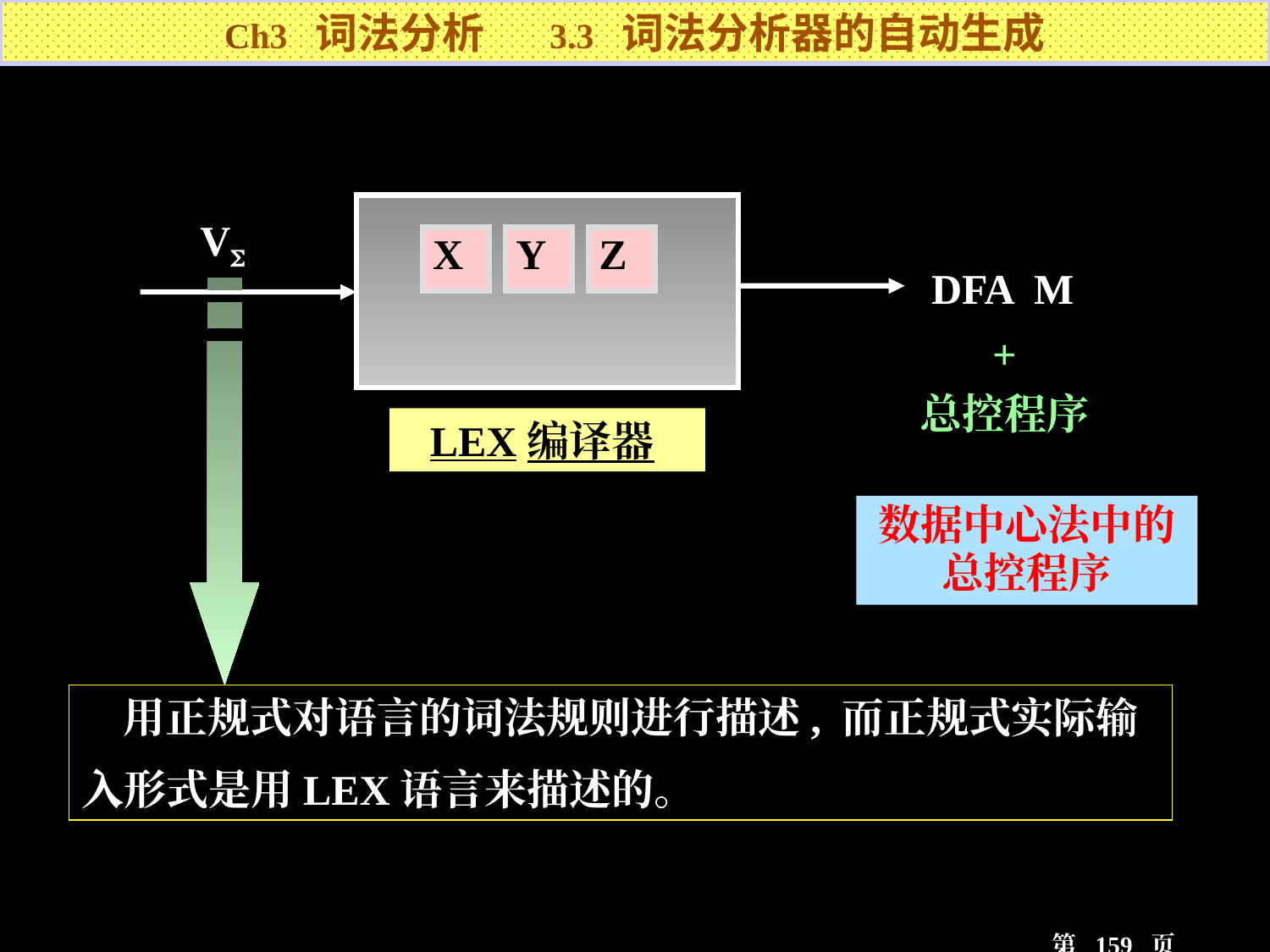

Ch3  词法分析       3.3  词法分析器的自动生成

X
Y
Z
LEX编译器
VΣ

DFA  M

+
总控程序

数据中心法中的总控程序
   用正规式对语言的词法规则进行描述, 而正规式实际输
入形式是用LEX语言来描述的。